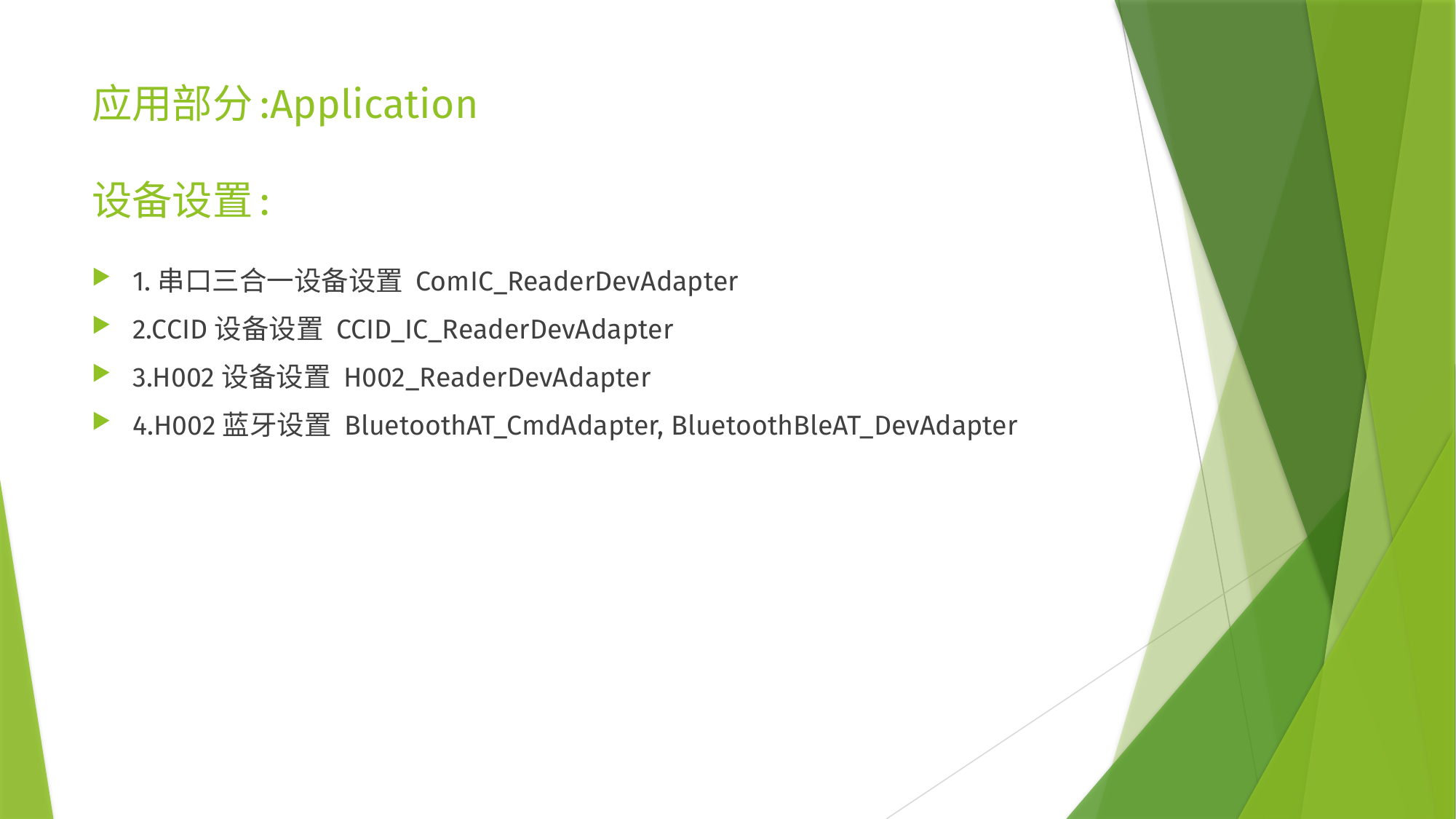

# 应用部分:Application 设备设置:
1.串口三合一设备设置 ComIC_ReaderDevAdapter
2.CCID设备设置 CCID_IC_ReaderDevAdapter
3.H002设备设置 H002_ReaderDevAdapter
4.H002蓝牙设置 BluetoothAT_CmdAdapter, BluetoothBleAT_DevAdapter